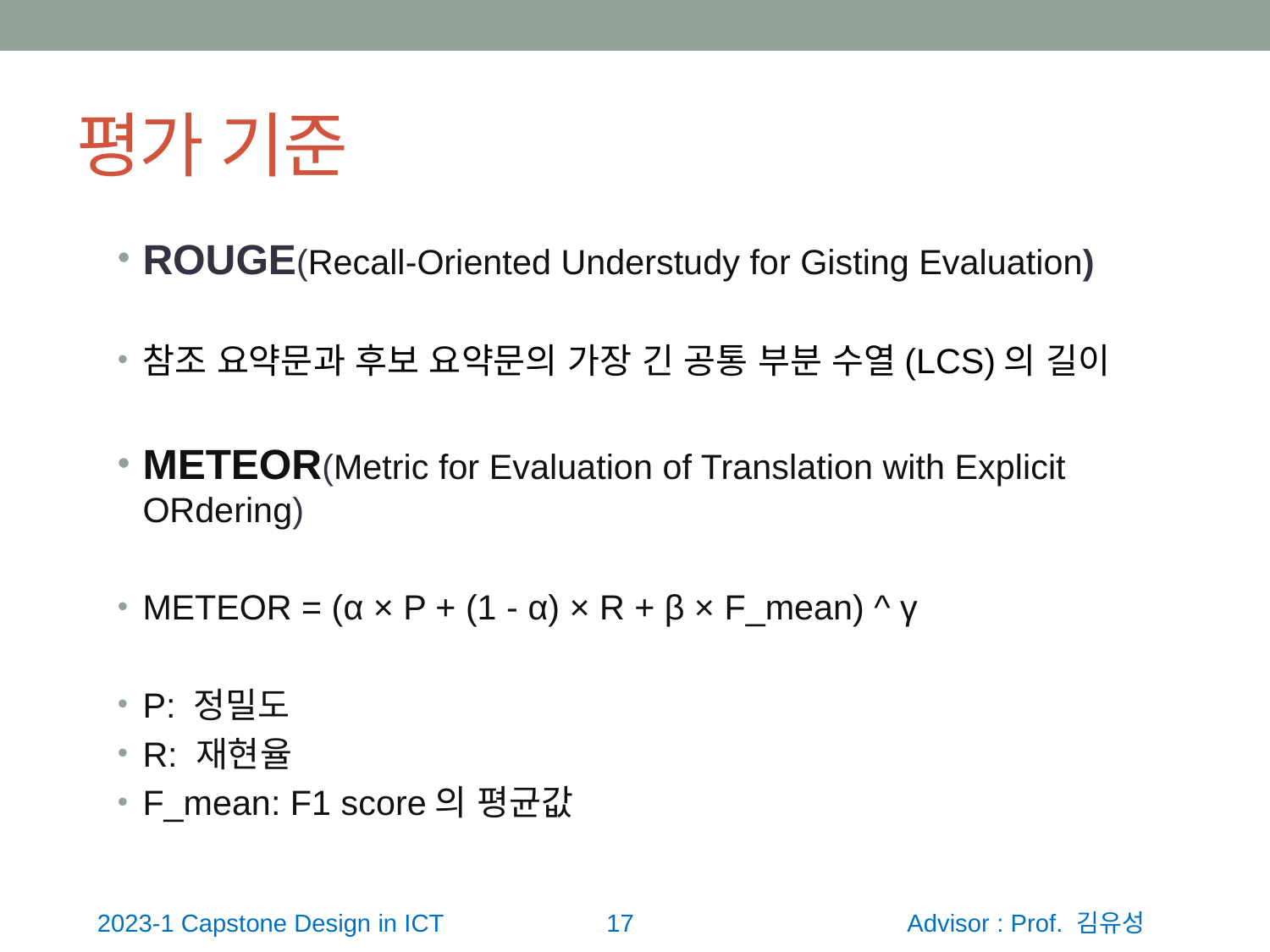

# 평가 기준
ROUGE(Recall-Oriented Understudy for Gisting Evaluation)

참조 요약문과 후보 요약문의 가장 긴 공통 부분 수열(LCS)의 길이

METEOR(Metric for Evaluation of Translation with Explicit ORdering)

METEOR = (α × P + (1 - α) × R + β × F_mean) ^ γ

P: 정밀도
R: 재현율
F_mean: F1 score의 평균값